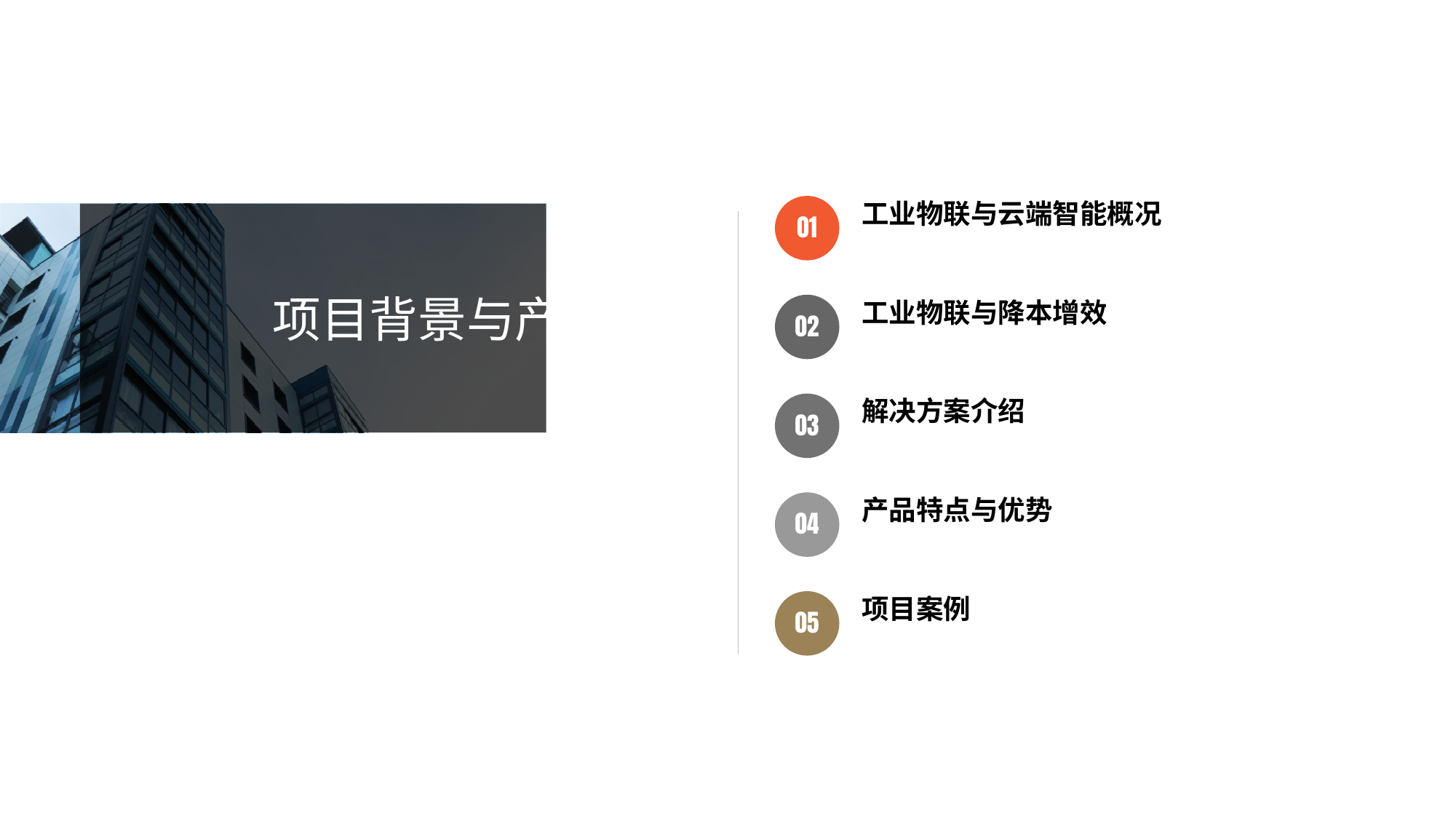

工业物联与云端智能概况
01

项目背景与产品介绍
工业物联与降本增效
02
解决方案介绍
03
产品特点与优势
04
项目案例
05